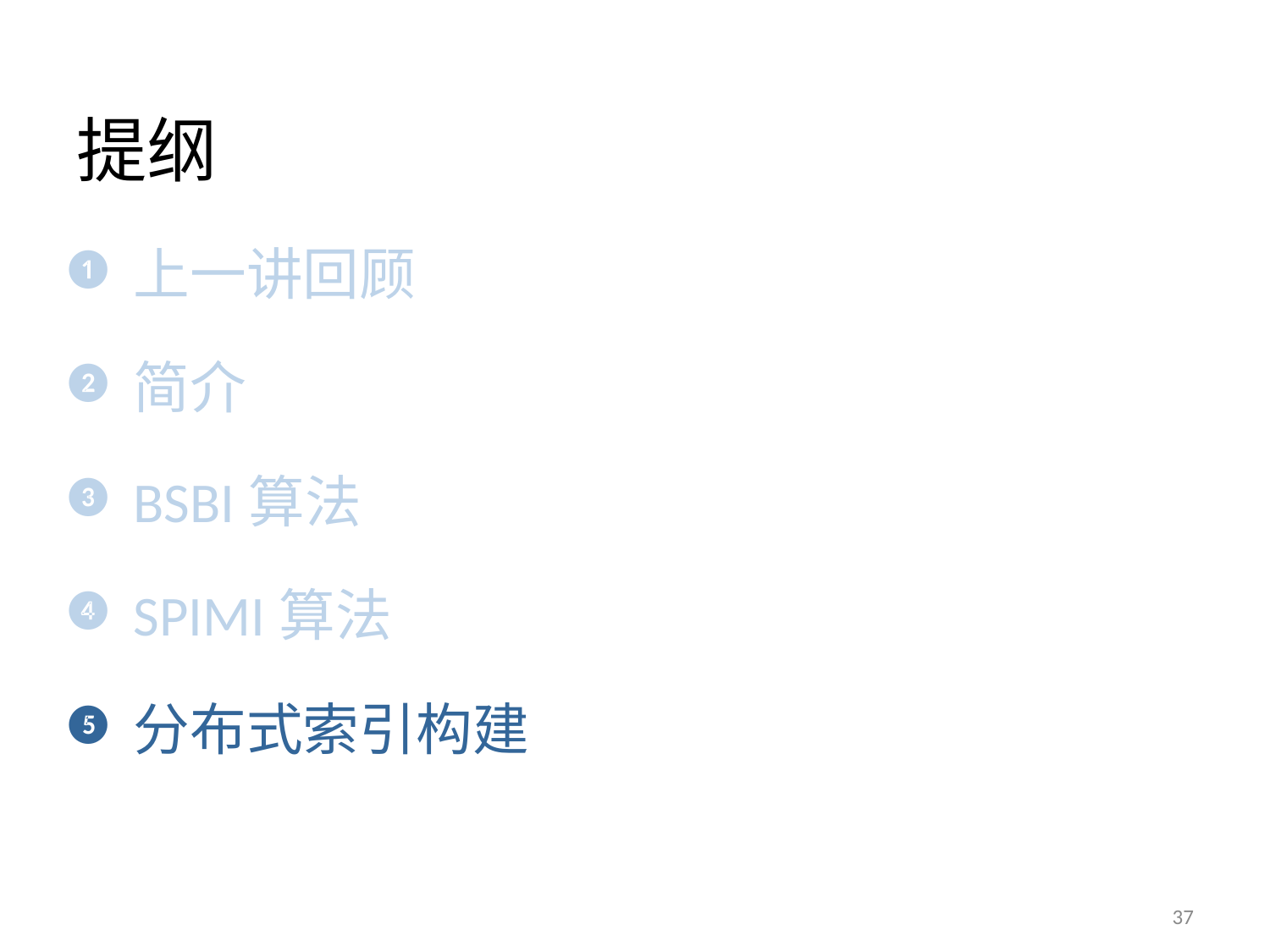

# 提纲
上一讲回顾
简介
BSBI算法
SPIMI算法
分布式索引构建
37